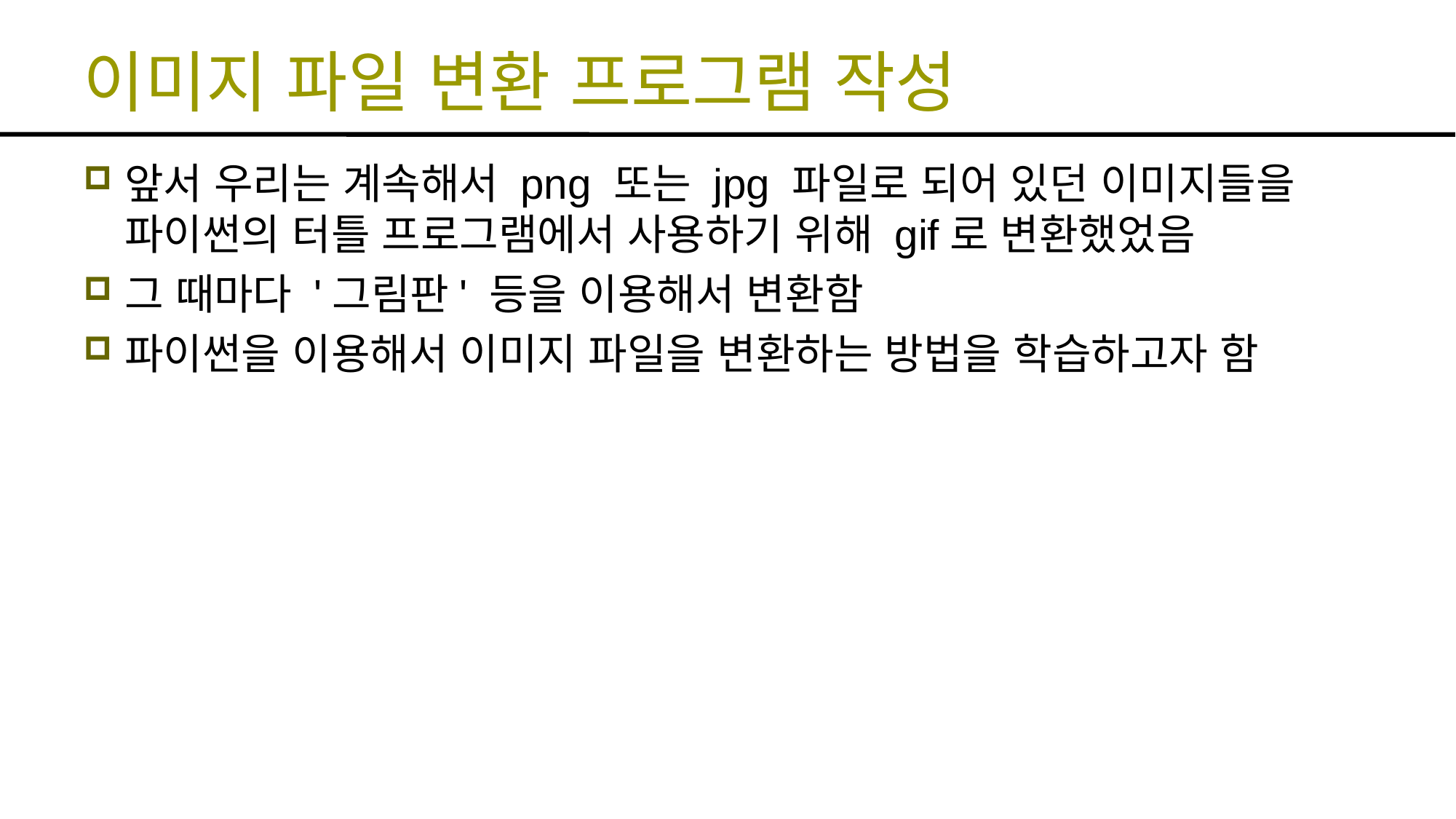

# 이미지 파일 변환 프로그램 작성
앞서 우리는 계속해서 png 또는 jpg 파일로 되어 있던 이미지들을 파이썬의 터틀 프로그램에서 사용하기 위해 gif로 변환했었음
그 때마다 '그림판' 등을 이용해서 변환함
파이썬을 이용해서 이미지 파일을 변환하는 방법을 학습하고자 함